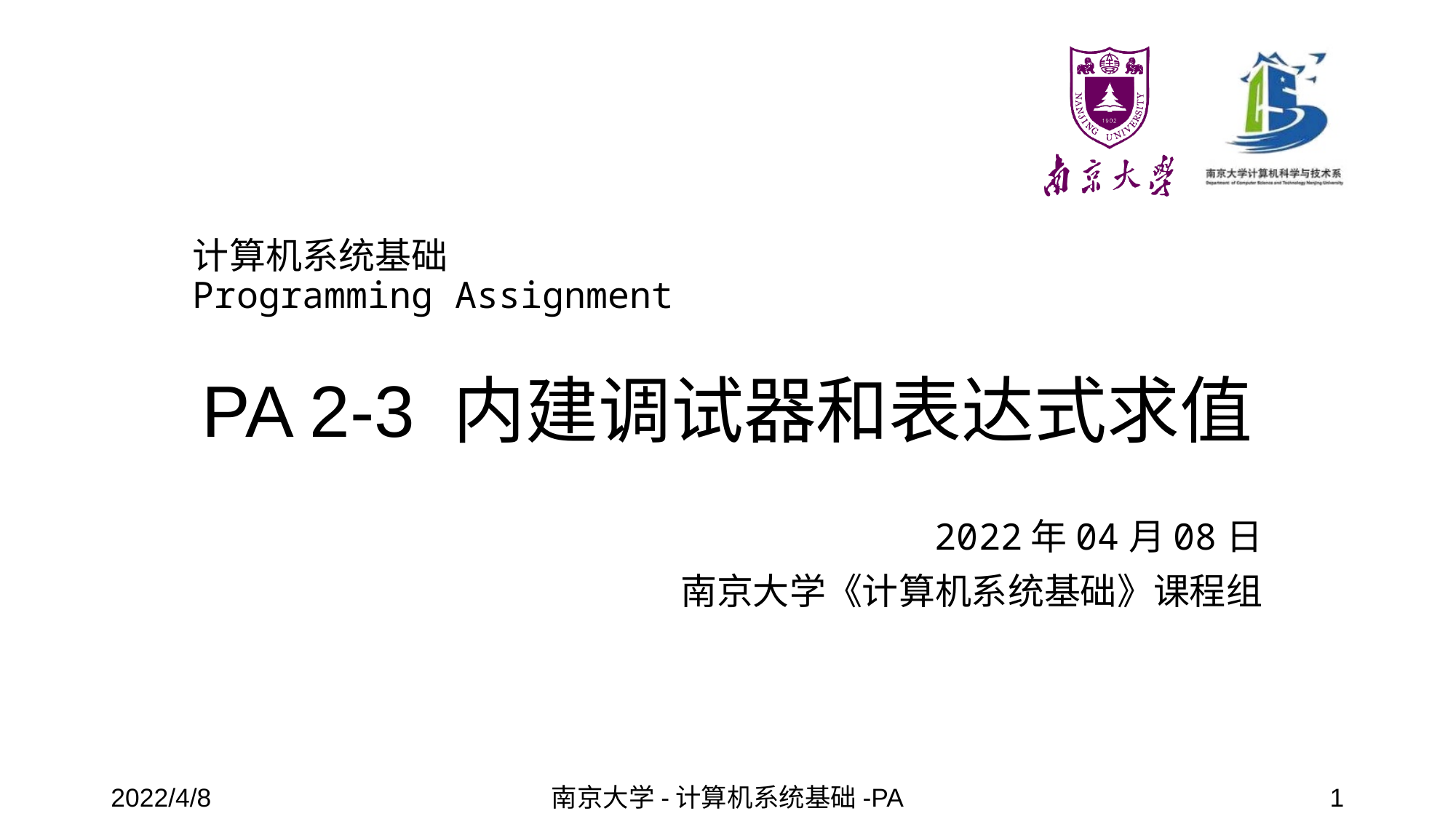

# PA 2-3 内建调试器和表达式求值
计算机系统基础
Programming Assignment
2022年04月08日
南京大学《计算机系统基础》课程组
2022/4/8
南京大学-计算机系统基础-PA
1